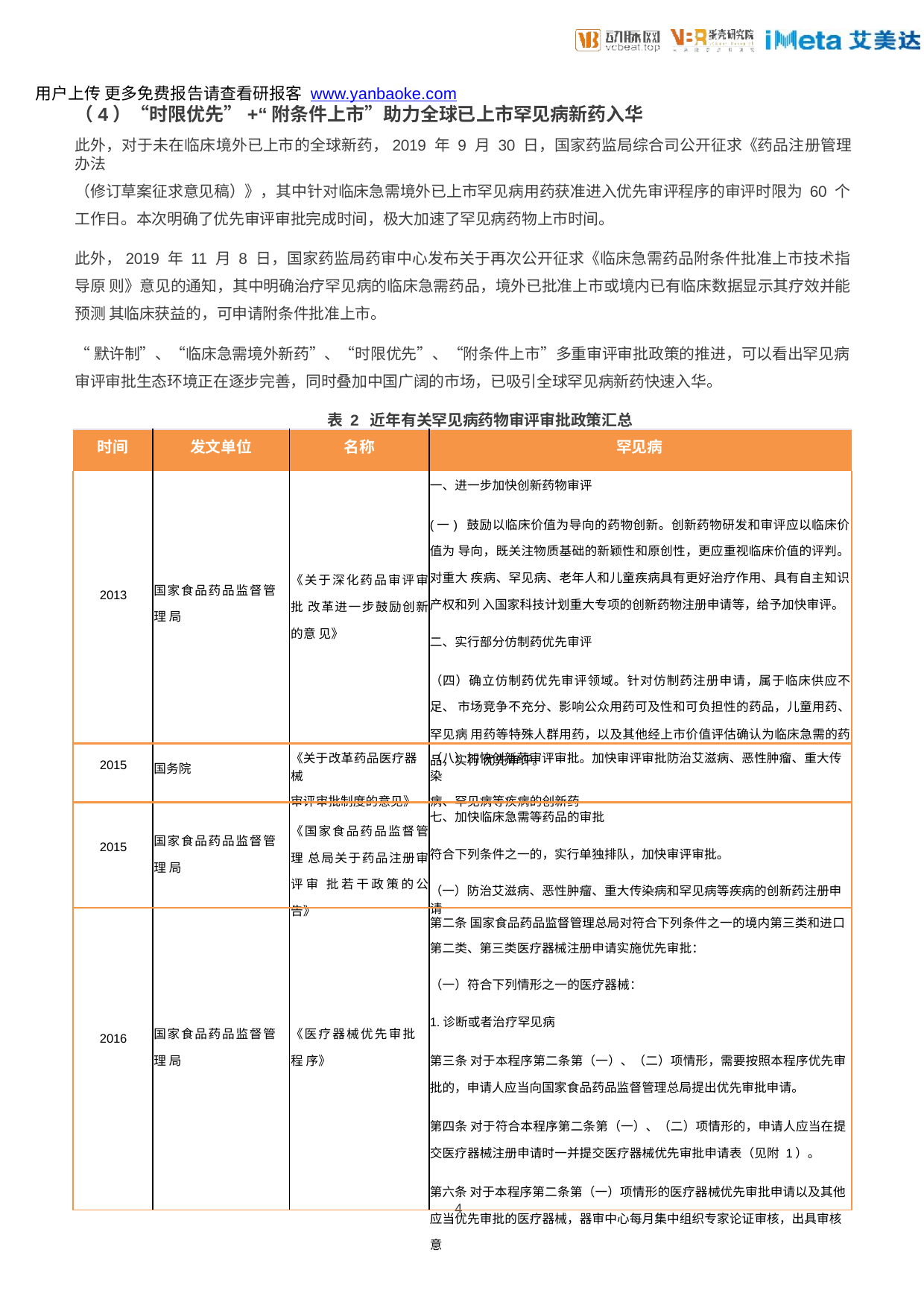

用户上传 更多免费报告请查看研报客 www.yanbaoke.com
（4）“时限优先”+“附条件上市”助力全球已上市罕见病新药入华
此外，对于未在临床境外已上市的全球新药，2019 年 9 月 30 日，国家药监局综合司公开征求《药品注册管理办法
（修订草案征求意见稿）》，其中针对临床急需境外已上市罕见病用药获准进入优先审评程序的审评时限为 60 个 工作日。本次明确了优先审评审批完成时间，极大加速了罕见病药物上市时间。
此外，2019 年 11 月 8 日，国家药监局药审中心发布关于再次公开征求《临床急需药品附条件批准上市技术指导原 则》意见的通知，其中明确治疗罕见病的临床急需药品，境外已批准上市或境内已有临床数据显示其疗效并能预测 其临床获益的，可申请附条件批准上市。
“默许制”、“临床急需境外新药”、“时限优先”、“附条件上市”多重审评审批政策的推进，可以看出罕见病 审评审批生态环境正在逐步完善，同时叠加中国广阔的市场，已吸引全球罕见病新药快速入华。

表 2 近年有关罕见病药物审评审批政策汇总
| 时间 | 发文单位 | 名称 | 罕见病 |
| --- | --- | --- | --- |
| 2013 | 国家食品药品监督管理 局 | 《关于深化药品审评审批 改革进一步鼓励创新的意 见》 | 一、进一步加快创新药物审评 (一) 鼓励以临床价值为导向的药物创新。创新药物研发和审评应以临床价值为 导向，既关注物质基础的新颖性和原创性，更应重视临床价值的评判。对重大 疾病、罕见病、老年人和儿童疾病具有更好治疗作用、具有自主知识产权和列 入国家科技计划重大专项的创新药物注册申请等，给予加快审评。 二、实行部分仿制药优先审评 （四）确立仿制药优先审评领域。针对仿制药注册申请，属于临床供应不足、 市场竞争不充分、影响公众用药可及性和可负担性的药品，儿童用药、罕见病 用药等特殊人群用药，以及其他经上市价值评估确认为临床急需的药品，实行 优先审评。 |
| 2015 | 国务院 | 《关于改革药品医疗器械 审评审批制度的意见》 | （八）加快创新药审评审批。加快审评审批防治艾滋病、恶性肿瘤、重大传染 病、罕见病等疾病的创新药 |
| 2015 | 国家食品药品监督管理 局 | 《国家食品药品监督管理 总局关于药品注册审评审 批若干政策的公告》 | 七、加快临床急需等药品的审批 符合下列条件之一的，实行单独排队，加快审评审批。 （一）防治艾滋病、恶性肿瘤、重大传染病和罕见病等疾病的创新药注册申请 |
| 2016 | 国家食品药品监督管理 局 | 《医疗器械优先审批程 序》 | 第二条 国家食品药品监督管理总局对符合下列条件之一的境内第三类和进口 第二类、第三类医疗器械注册申请实施优先审批： （一）符合下列情形之一的医疗器械： 1.诊断或者治疗罕见病 第三条 对于本程序第二条第（一）、（二）项情形，需要按照本程序优先审 批的，申请人应当向国家食品药品监督管理总局提出优先审批申请。 第四条 对于符合本程序第二条第（一）、（二）项情形的，申请人应当在提 交医疗器械注册申请时一并提交医疗器械优先审批申请表（见附 1）。 第六条 对于本程序第二条第（一）项情形的医疗器械优先审批申请以及其他 应当优先审批的医疗器械，器审中心每月集中组织专家论证审核，出具审核意 |
4